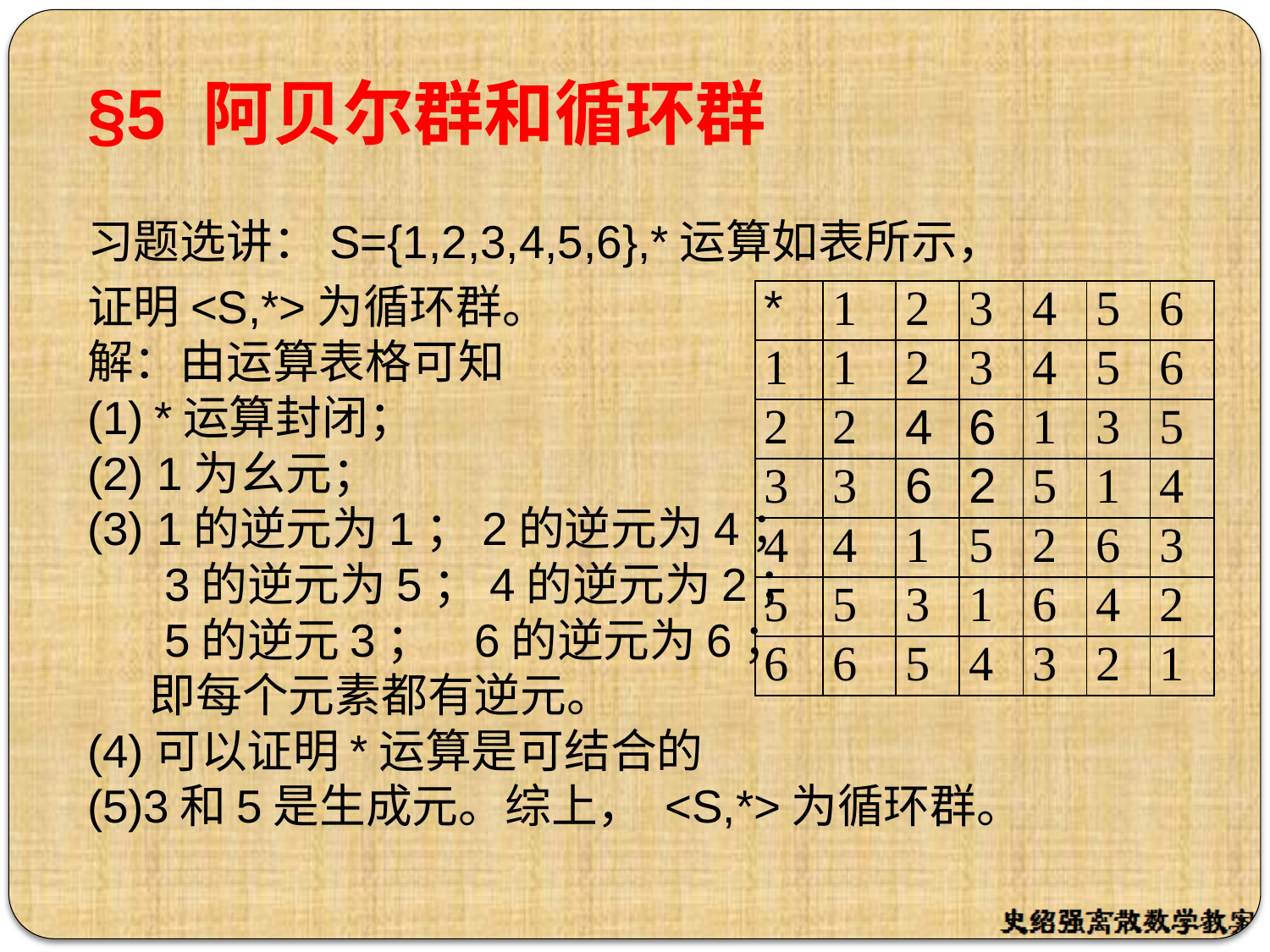

# §5 阿贝尔群和循环群
习题选讲：S={1,2,3,4,5,6},*运算如表所示，
证明<S,*>为循环群。
解：由运算表格可知
*运算封闭；
(2) 1为幺元；
(3) 1的逆元为1；2的逆元为4；
      3的逆元为5；4的逆元为2；
      5的逆元3；   6的逆元为6；
     即每个元素都有逆元。
(4)可以证明*运算是可结合的
(5)3和5是生成元。综上， <S,*>为循环群。
| \* | 1 | 2 | 3 | 4 | 5 | 6 |
| --- | --- | --- | --- | --- | --- | --- |
| 1 | 1 | 2 | 3 | 4 | 5 | 6 |
| 2 | 2 | 4 | 6 | 1 | 3 | 5 |
| 3 | 3 | 6 | 2 | 5 | 1 | 4 |
| 4 | 4 | 1 | 5 | 2 | 6 | 3 |
| 5 | 5 | 3 | 1 | 6 | 4 | 2 |
| 6 | 6 | 5 | 4 | 3 | 2 | 1 |